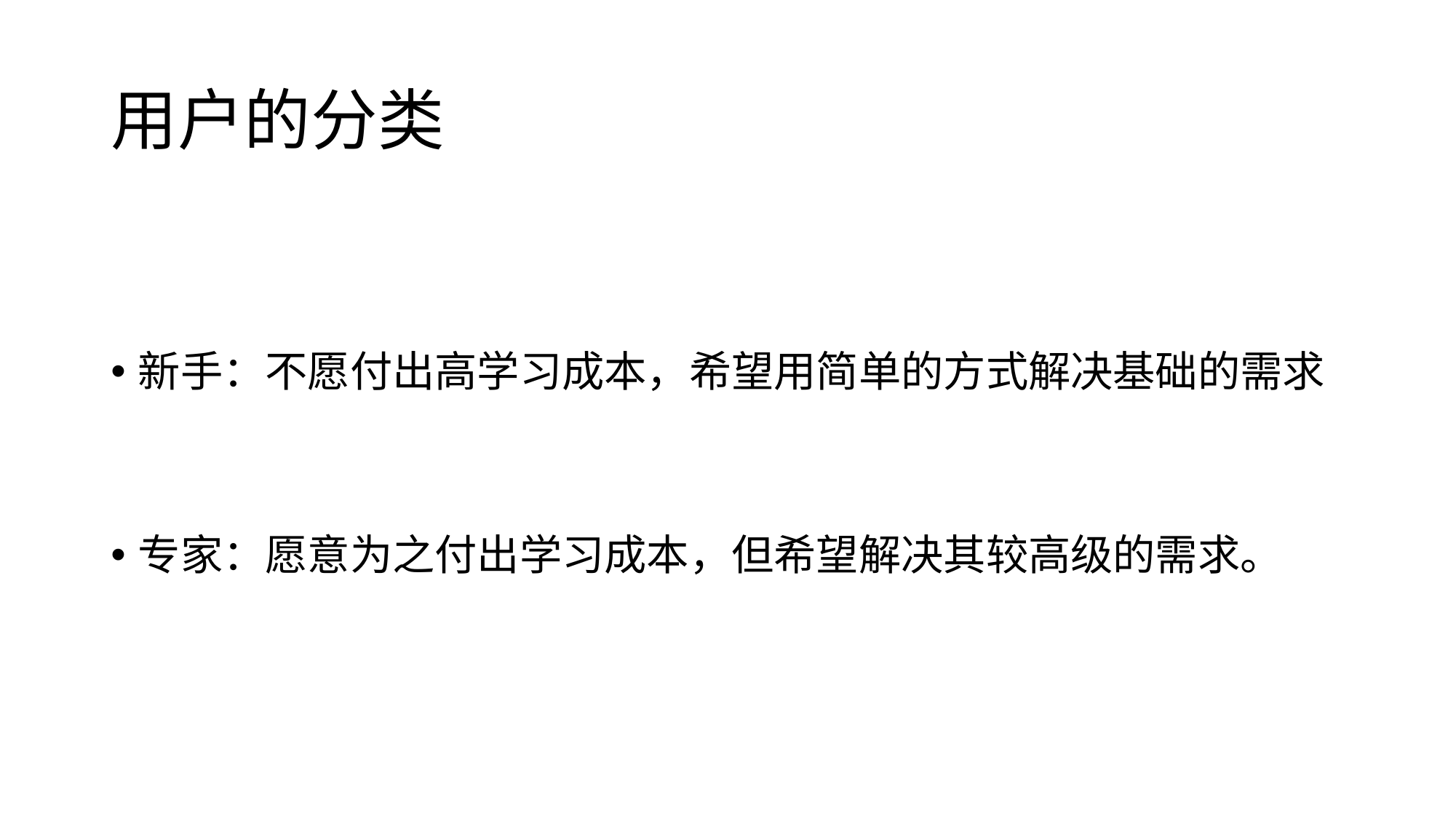

# 用户的分类

新手：不愿付出高学习成本，希望用简单的方式解决基础的需求

专家：愿意为之付出学习成本，但希望解决其较高级的需求。